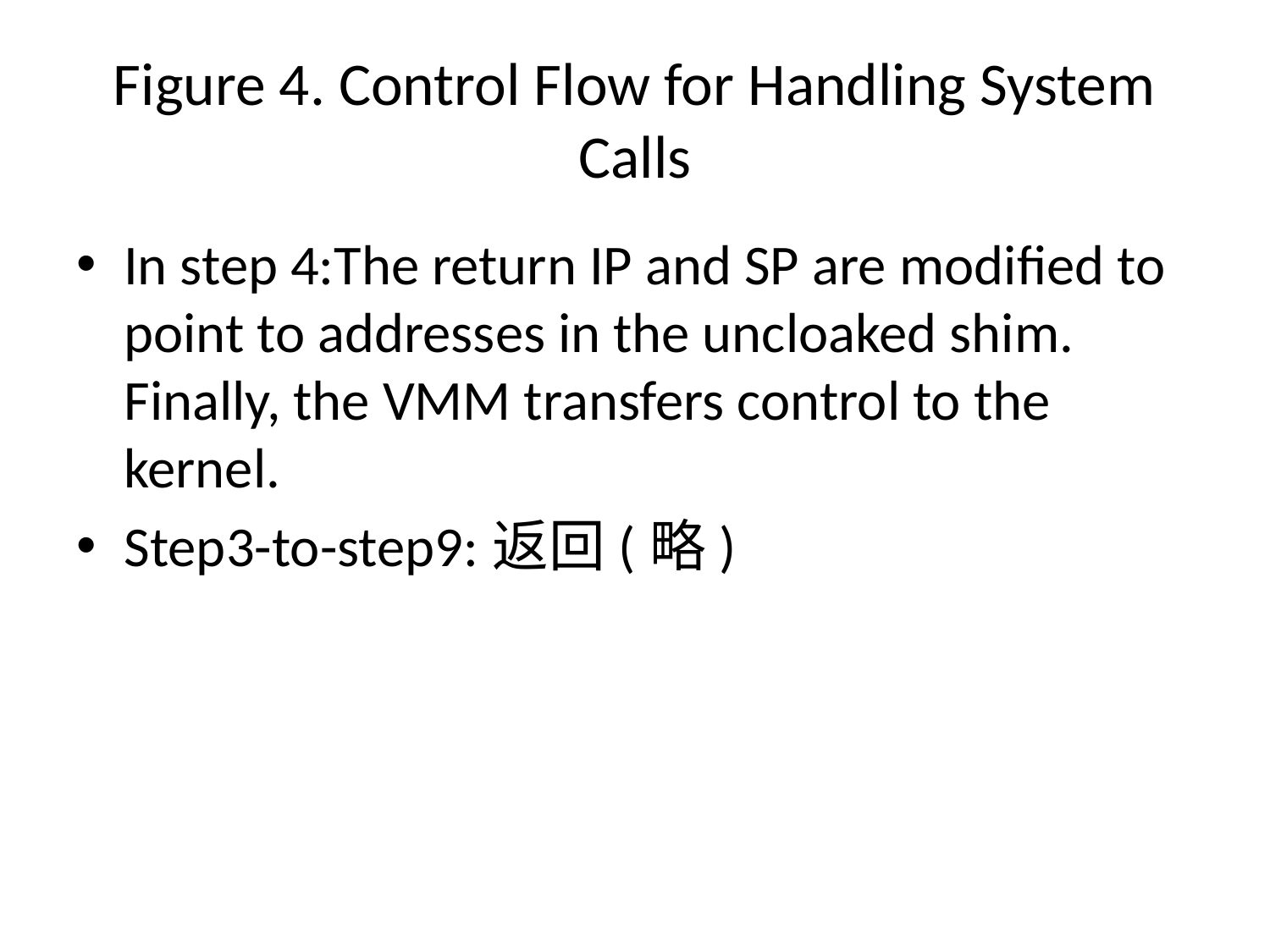

# Figure 4. Control Flow for Handling System Calls
In step 4:The return IP and SP are modiﬁed to point to addresses in the uncloaked shim. Finally, the VMM transfers control to the kernel.
Step3-to-step9:返回(略)